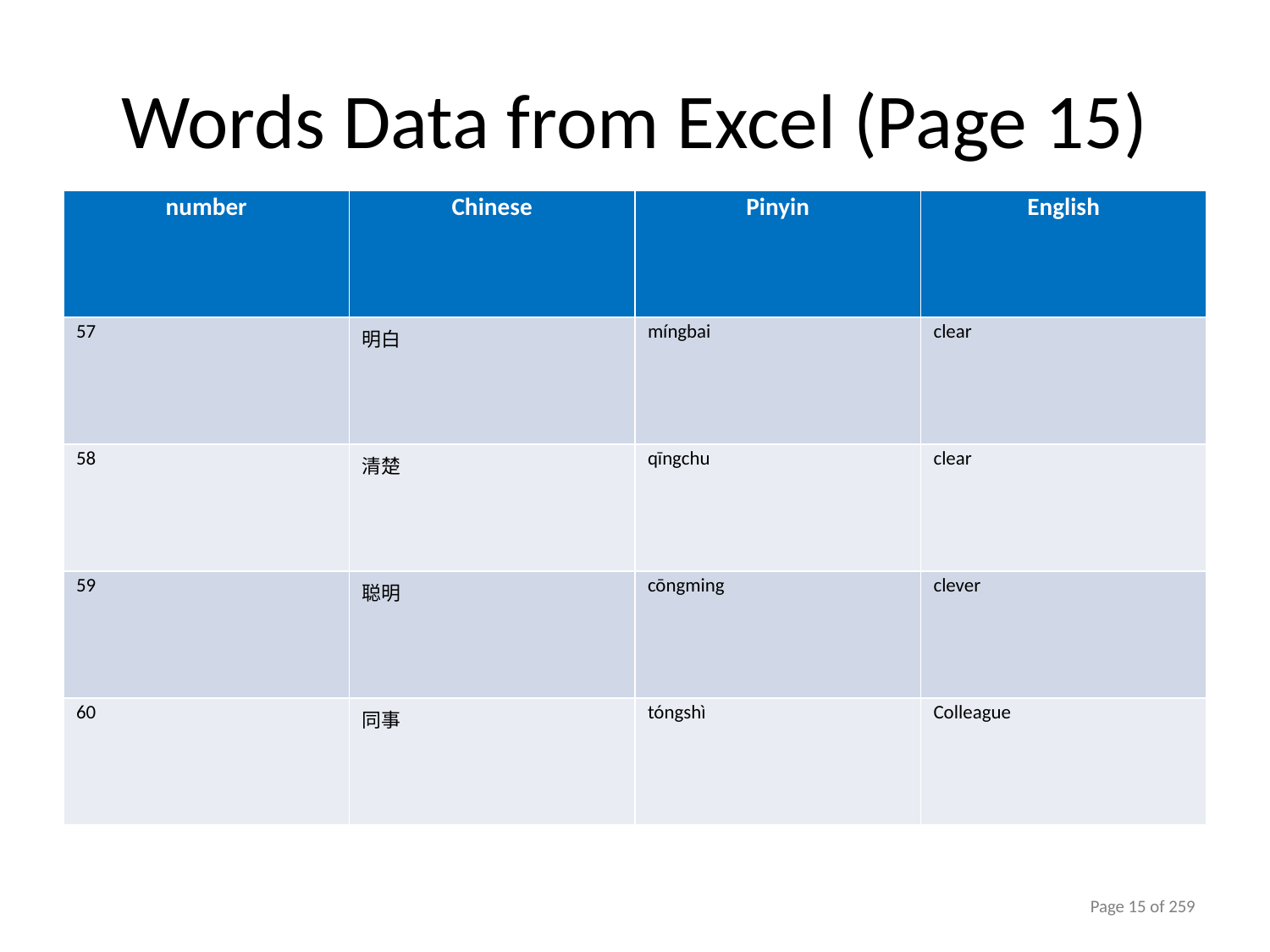

# Words Data from Excel (Page 15)
| number | Chinese | Pinyin | English |
| --- | --- | --- | --- |
| 57 | 明白 | míngbai | clear |
| 58 | 清楚 | qīngchu | clear |
| 59 | 聪明 | cōngming | clever |
| 60 | 同事 | tóngshì | Colleague |

Page 15 of 259